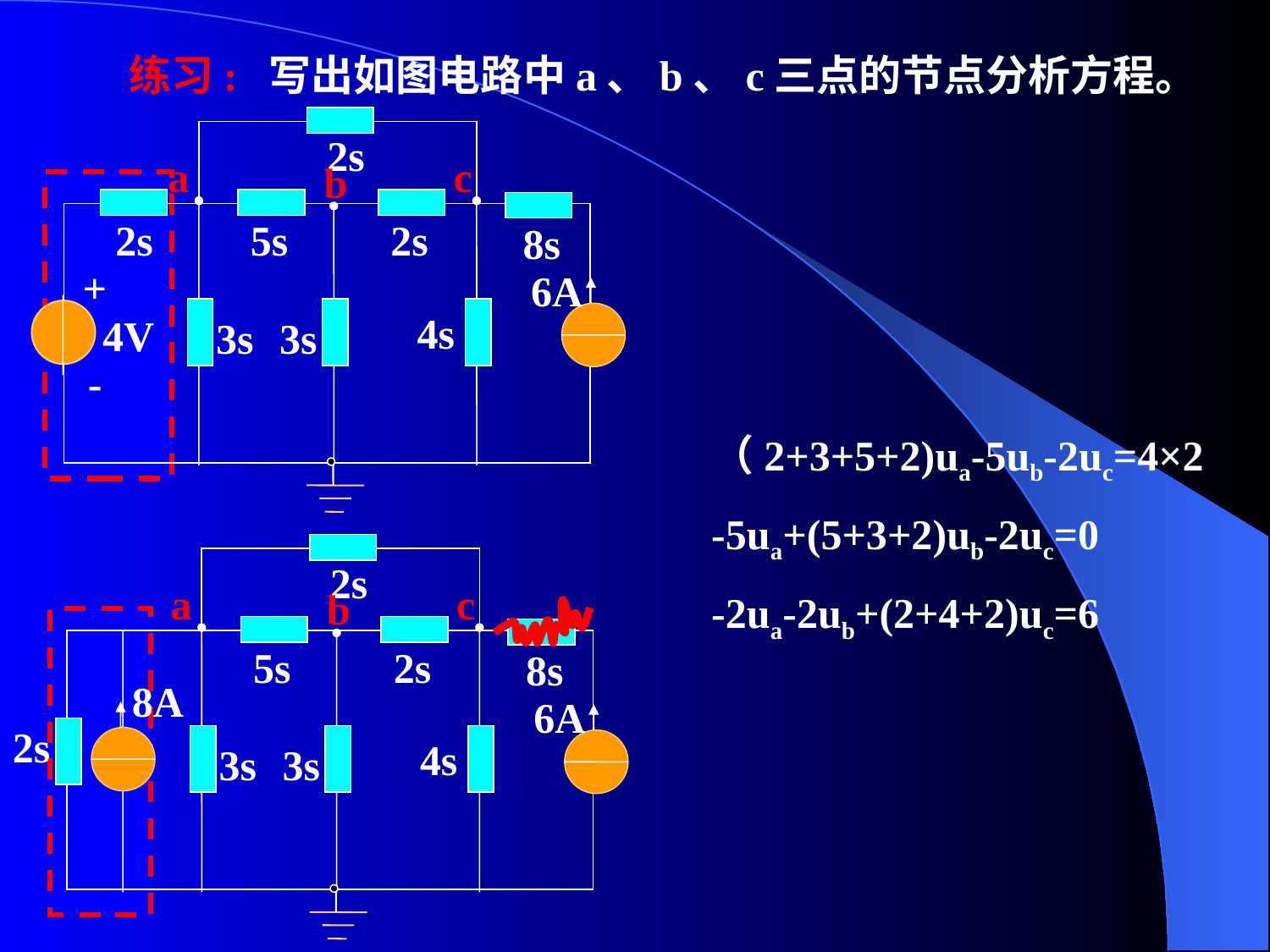

练习:  写出如图电路中a、b、c三点的节点分析方程。

2s

2s
5s
2s
8s
+

-
6A

4s
4V
3s
3s

a
c
b

（2+3+5+2)ua-5ub-2uc=4×2
-5ua+(5+3+2)ub-2uc=0
-2ua-2ub+(2+4+2)uc=6

2s
a
c
b

5s
2s
8s
8A
6A

2s
4s
3s
3s